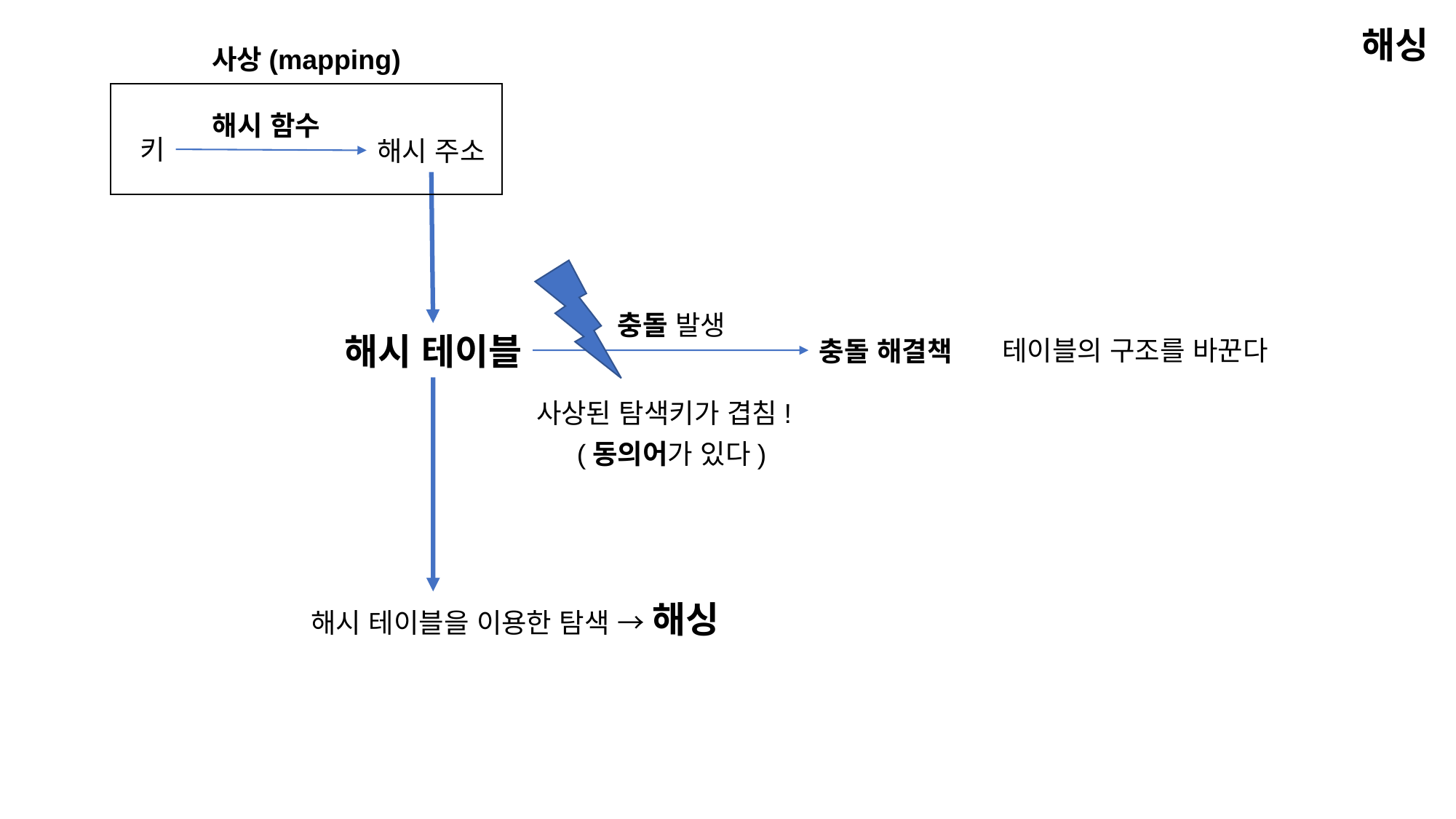

해싱
사상(mapping)

해시 함수
키
해시 주소

충돌 발생
해시 테이블
테이블의 구조를 바꾼다
충돌 해결책
사상된 탐색키가 겹침!
(동의어가 있다)
해시 테이블을 이용한 탐색 → 해싱